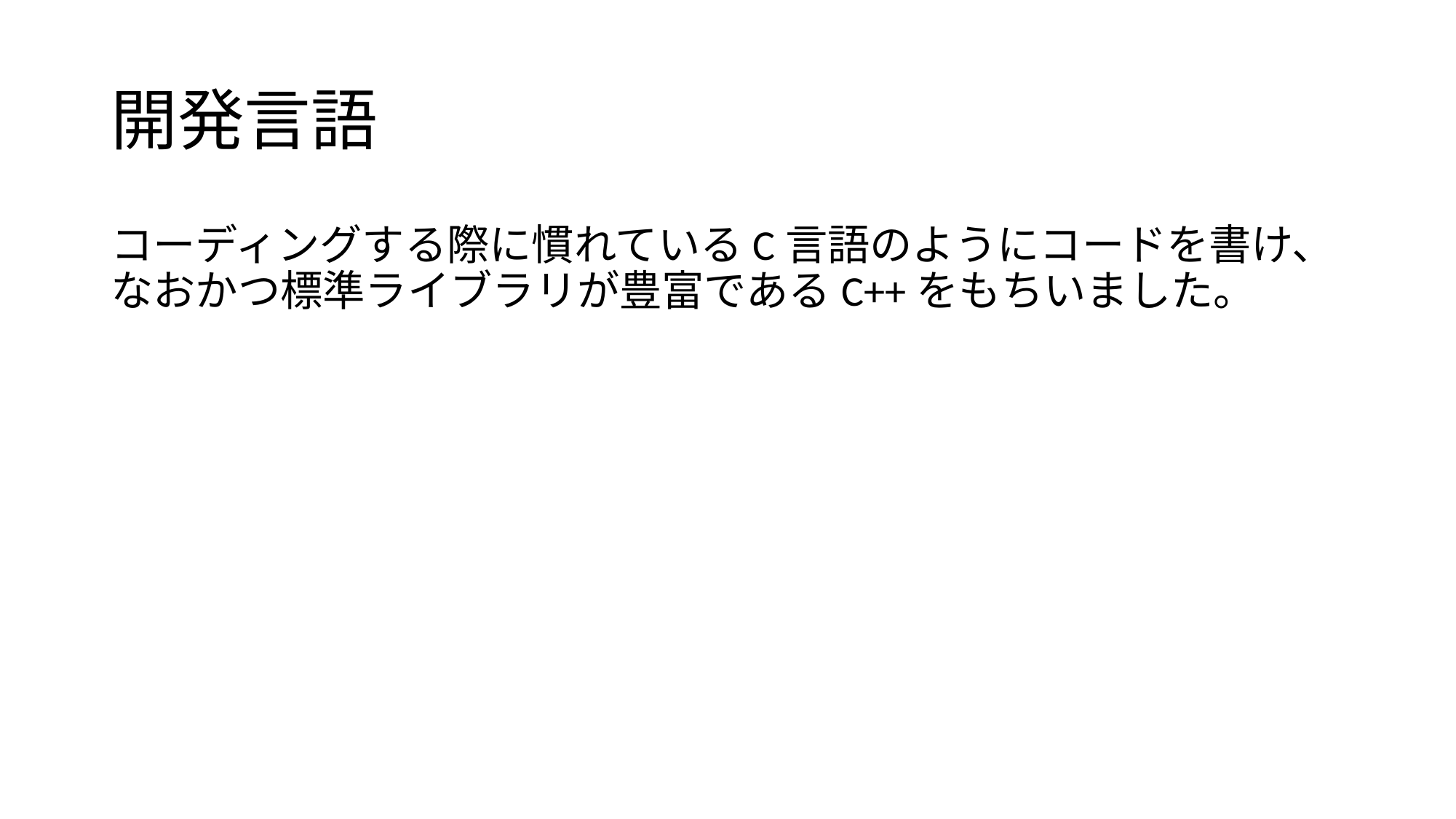

# 開発言語
コーディングする際に慣れているC言語のようにコードを書け、なおかつ標準ライブラリが豊富であるC++をもちいました。